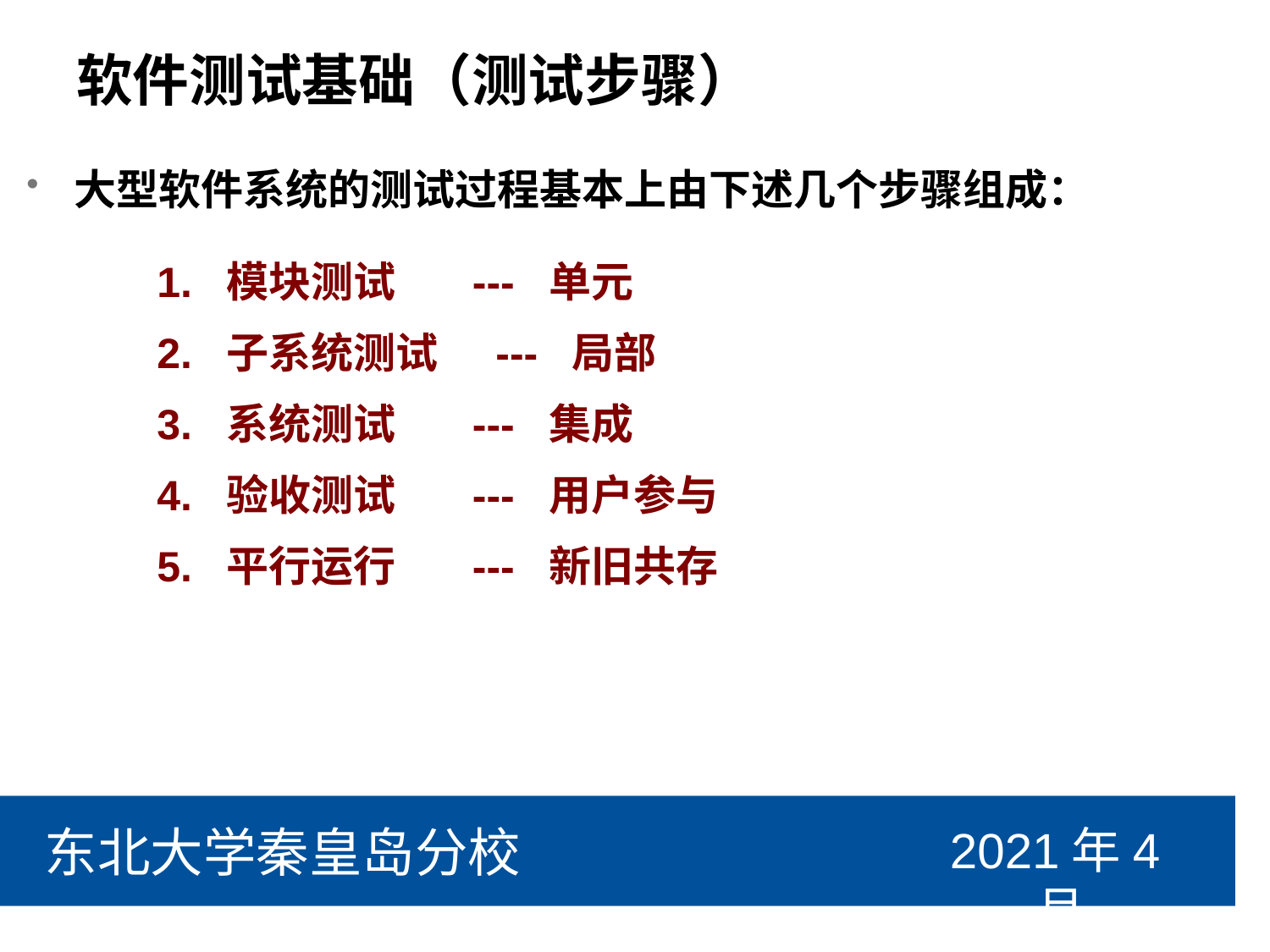

# 软件测试基础（测试步骤）
大型软件系统的测试过程基本上由下述几个步骤组成：
           1.  模块测试       ---  单元
           2.  子系统测试     ---  局部
           3.  系统测试       ---  集成
           4.  验收测试       ---  用户参与
           5.  平行运行       ---  新旧共存